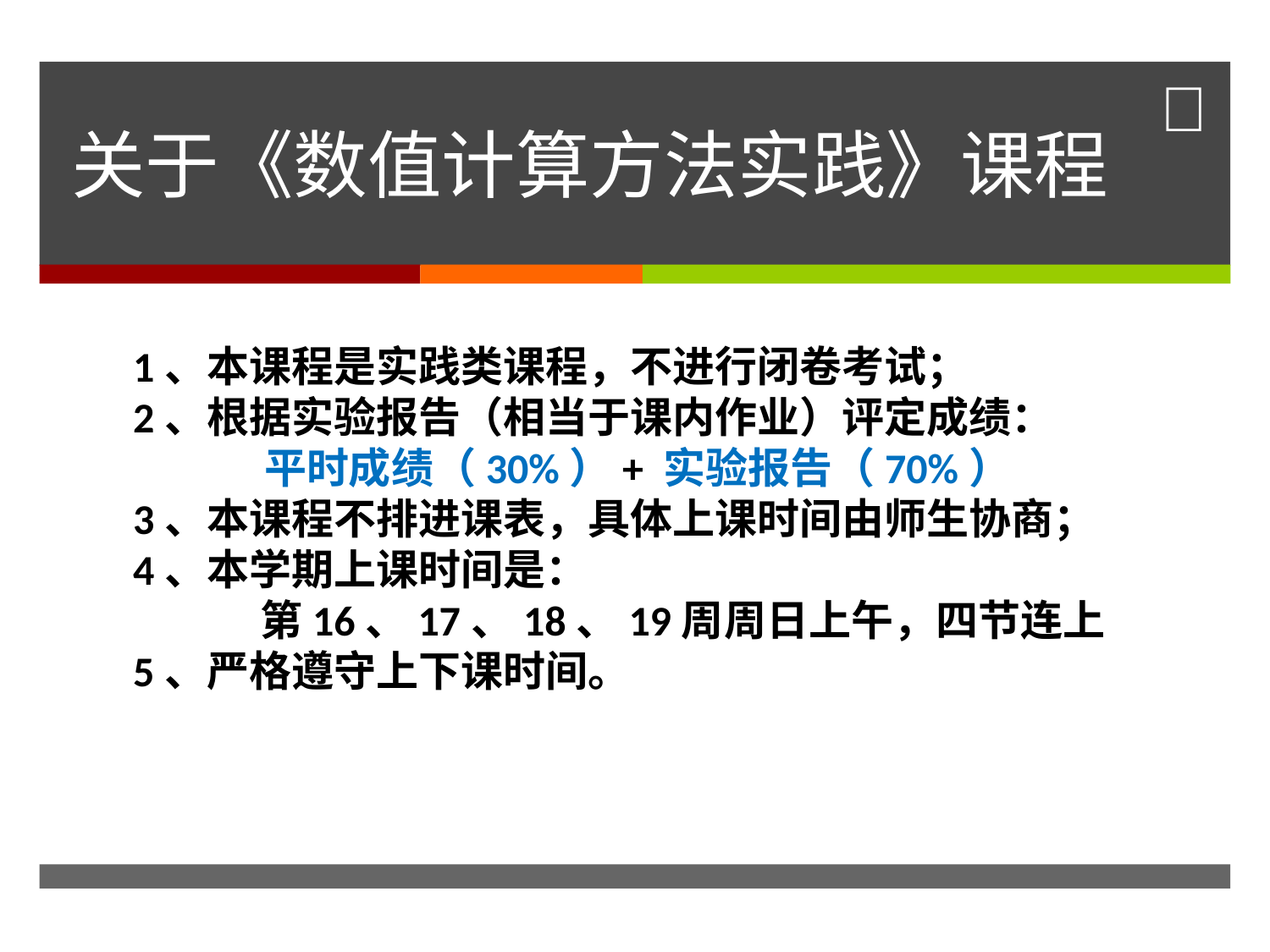

# 关于《数值计算方法实践》课程
1、本课程是实践类课程，不进行闭卷考试；
2、根据实验报告（相当于课内作业）评定成绩：
平时成绩（30%）+ 实验报告（70%）
3、本课程不排进课表，具体上课时间由师生协商；
4、本学期上课时间是：
	第16、17、18、19周周日上午，四节连上
5、严格遵守上下课时间。